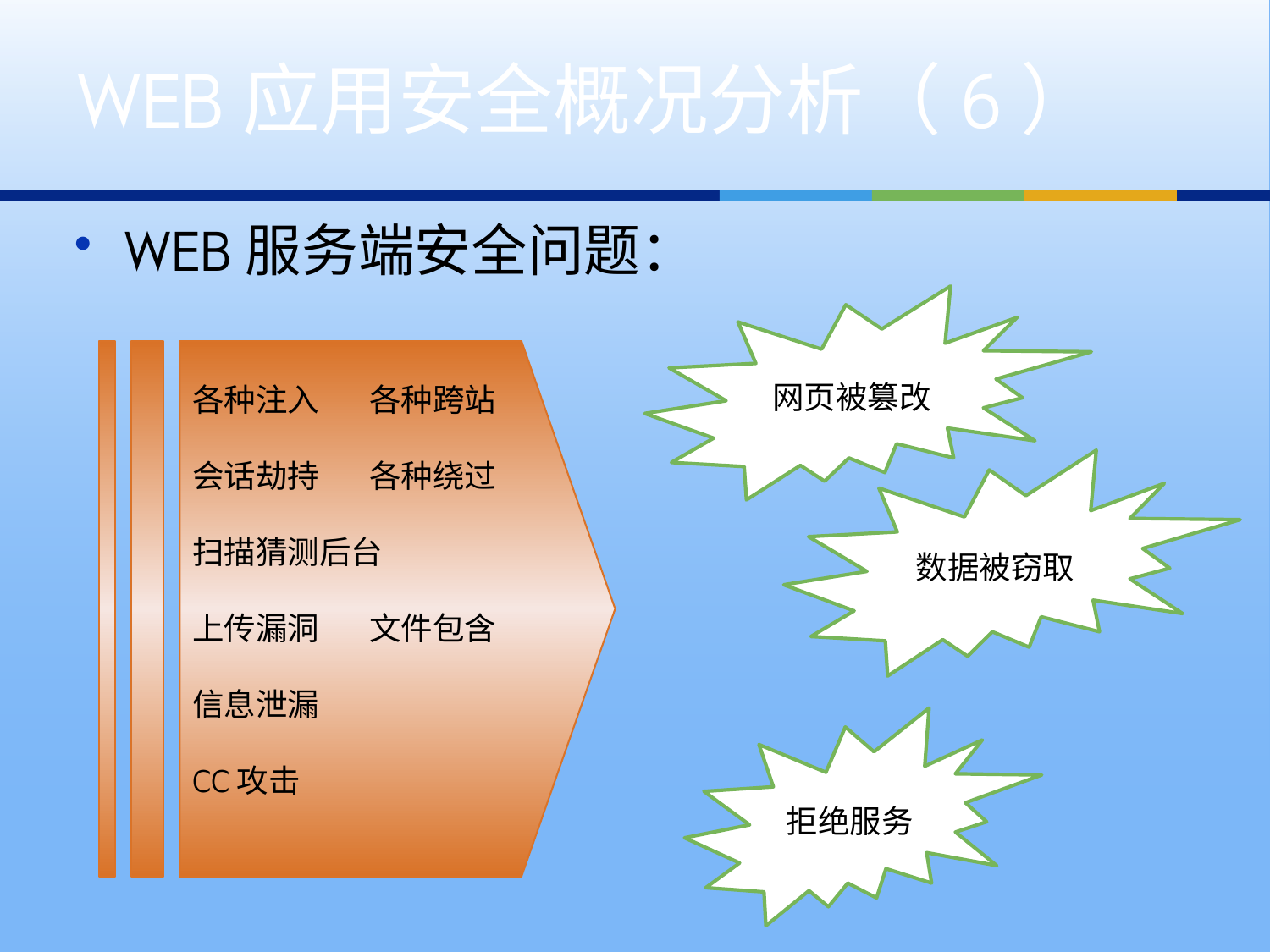

# WEB应用安全概况分析（6）
WEB服务端安全问题：
网页被篡改
各种注入       各种跨站

会话劫持       各种绕过

扫描猜测后台

上传漏洞       文件包含

信息泄漏

CC攻击

数据被窃取
拒绝服务